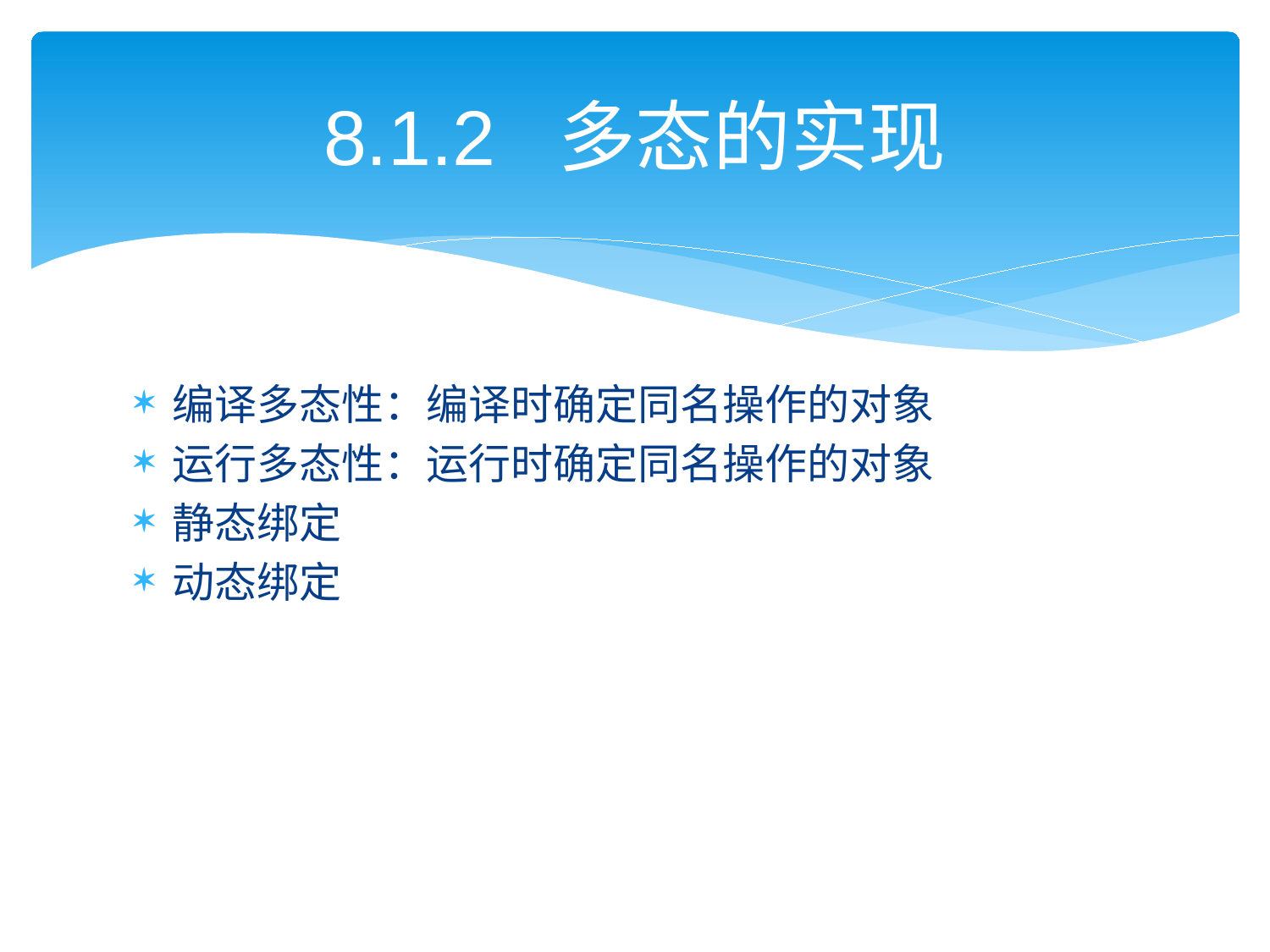

# 8.1.2  多态的实现
编译多态性：编译时确定同名操作的对象
运行多态性：运行时确定同名操作的对象
静态绑定
动态绑定